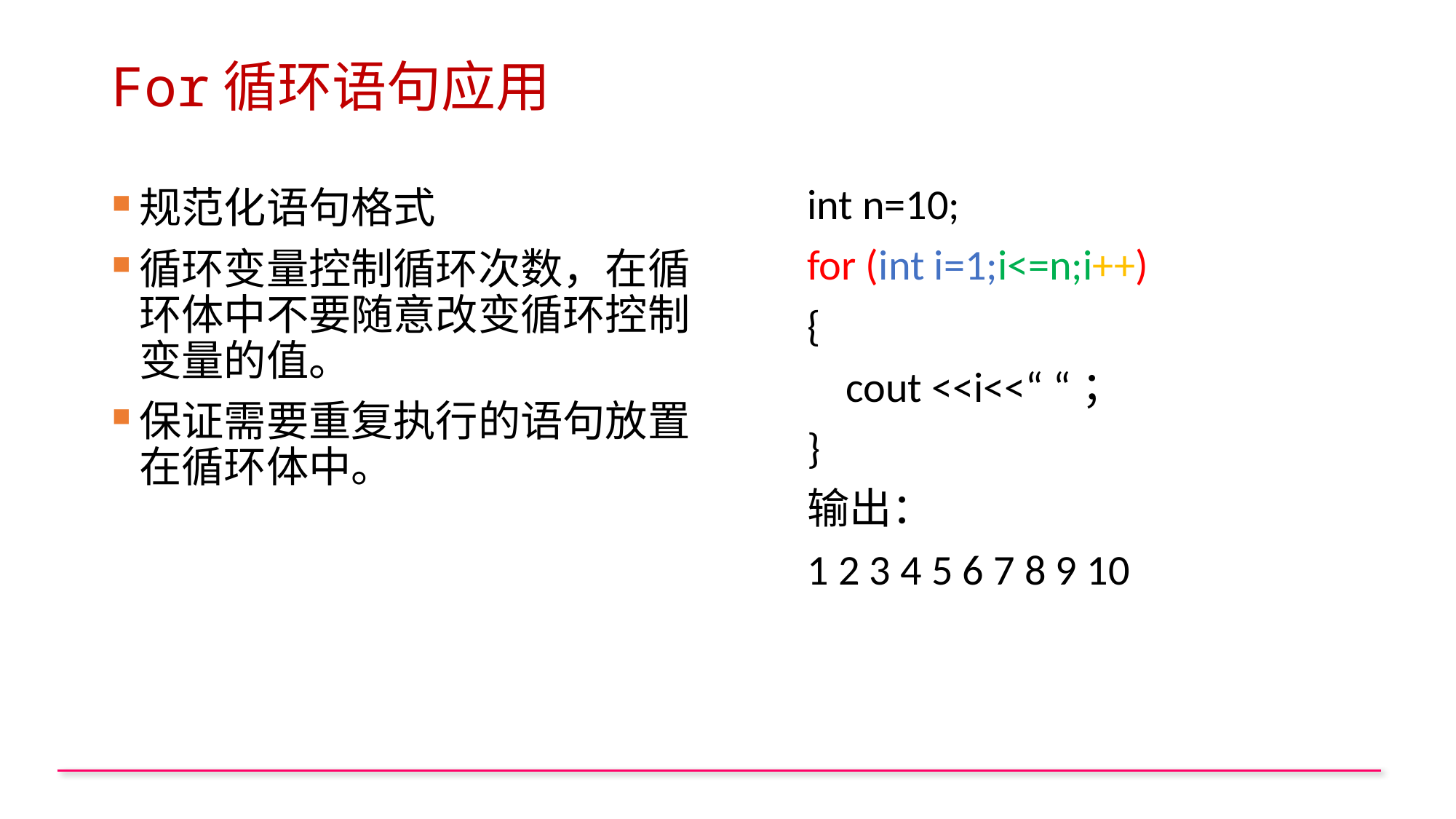

# For循环语句应用
int n=10;
for (int i=1;i<=n;i++)
{
    cout <<i<<“ “；
}
输出：
1 2 3 4 5 6 7 8 9 10

规范化语句格式
循环变量控制循环次数，在循环体中不要随意改变循环控制变量的值。
保证需要重复执行的语句放置在循环体中。